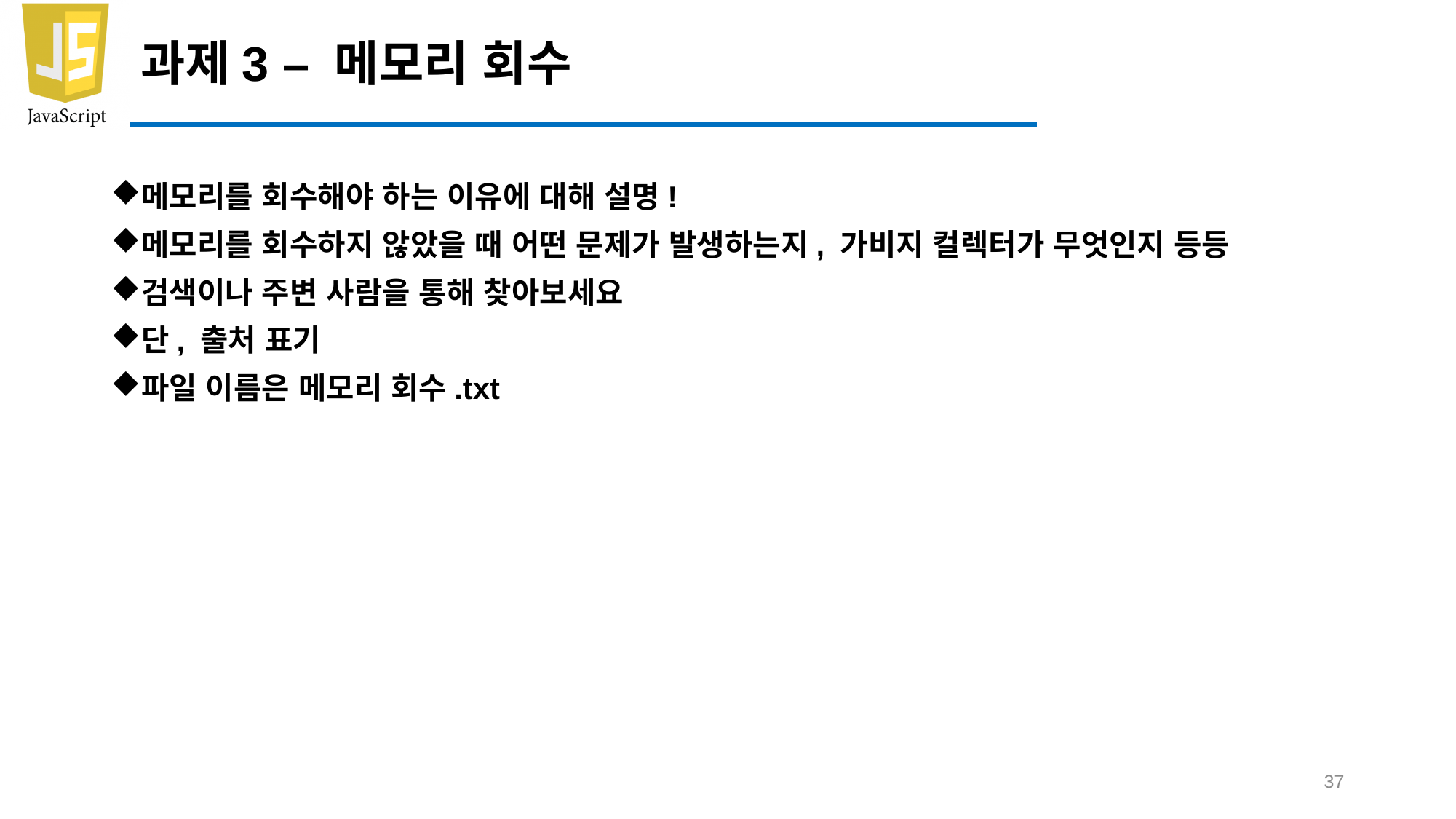

# 과제3 – 메모리 회수
메모리를 회수해야 하는 이유에 대해 설명!
메모리를 회수하지 않았을 때 어떤 문제가 발생하는지, 가비지 컬렉터가 무엇인지 등등
검색이나 주변 사람을 통해 찾아보세요
단, 출처 표기
파일 이름은 메모리 회수.txt
37